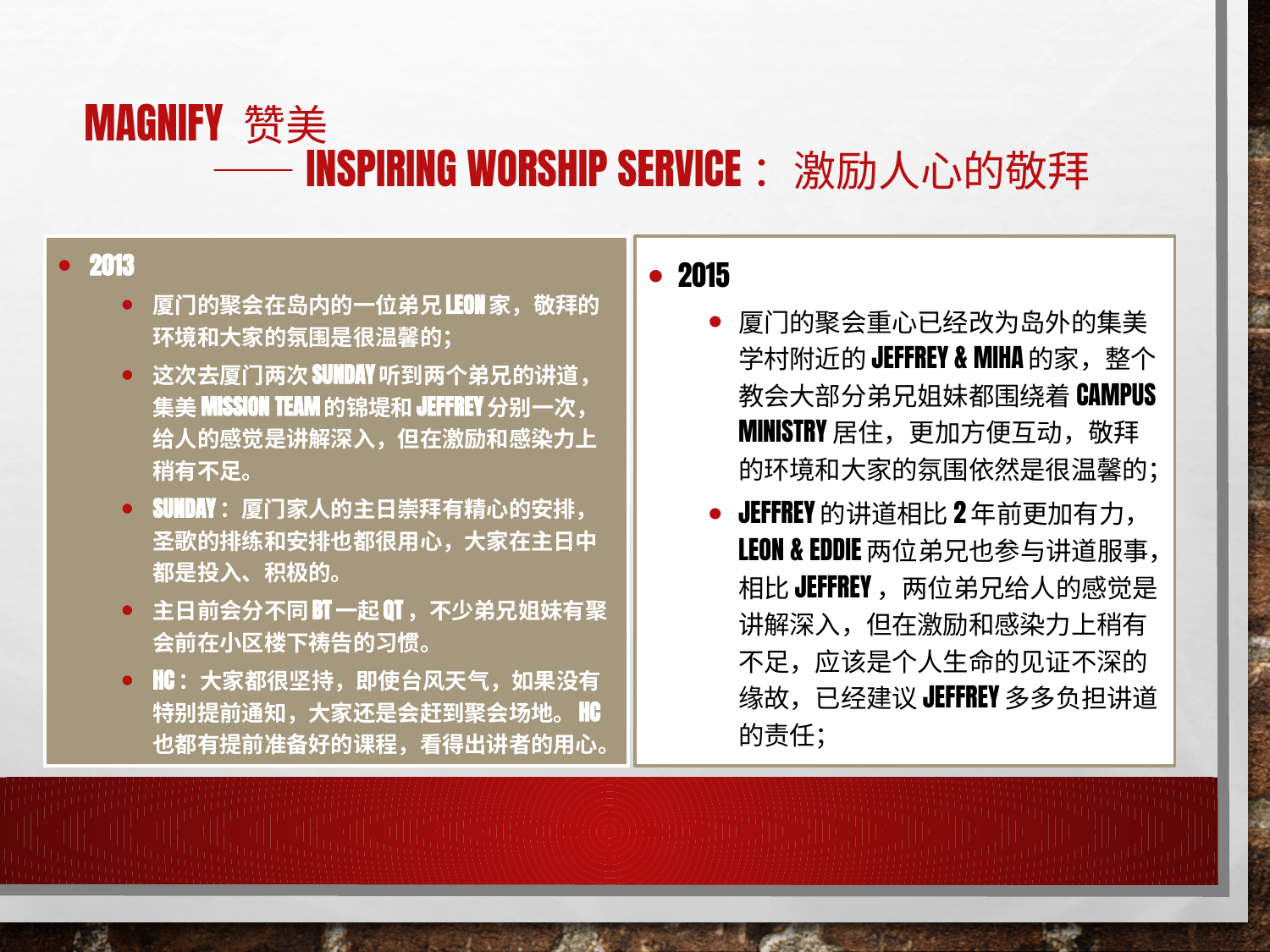

# Magnify 赞美 ——Inspiring Worship Service：激励人心的敬拜
2013
厦门的聚会在岛内的一位弟兄Leon家，敬拜的环境和大家的氛围是很温馨的；
这次去厦门两次Sunday听到两个弟兄的讲道，集美mission team的锦堤和Jeffrey分别一次，给人的感觉是讲解深入，但在激励和感染力上稍有不足。
Sunday：厦门家人的主日崇拜有精心的安排，圣歌的排练和安排也都很用心，大家在主日中都是投入、积极的。
主日前会分不同BT一起QT，不少弟兄姐妹有聚会前在小区楼下祷告的习惯。
HC：大家都很坚持，即使台风天气，如果没有特别提前通知，大家还是会赶到聚会场地。HC也都有提前准备好的课程，看得出讲者的用心。
2015
厦门的聚会重心已经改为岛外的集美学村附近的Jeffrey & Miha的家，整个教会大部分弟兄姐妹都围绕着Campus Ministry居住，更加方便互动，敬拜的环境和大家的氛围依然是很温馨的；
Jeffrey的讲道相比2年前更加有力，Leon & Eddie两位弟兄也参与讲道服事，相比Jeffrey，两位弟兄给人的感觉是讲解深入，但在激励和感染力上稍有不足，应该是个人生命的见证不深的缘故，已经建议Jeffrey多多负担讲道的责任；